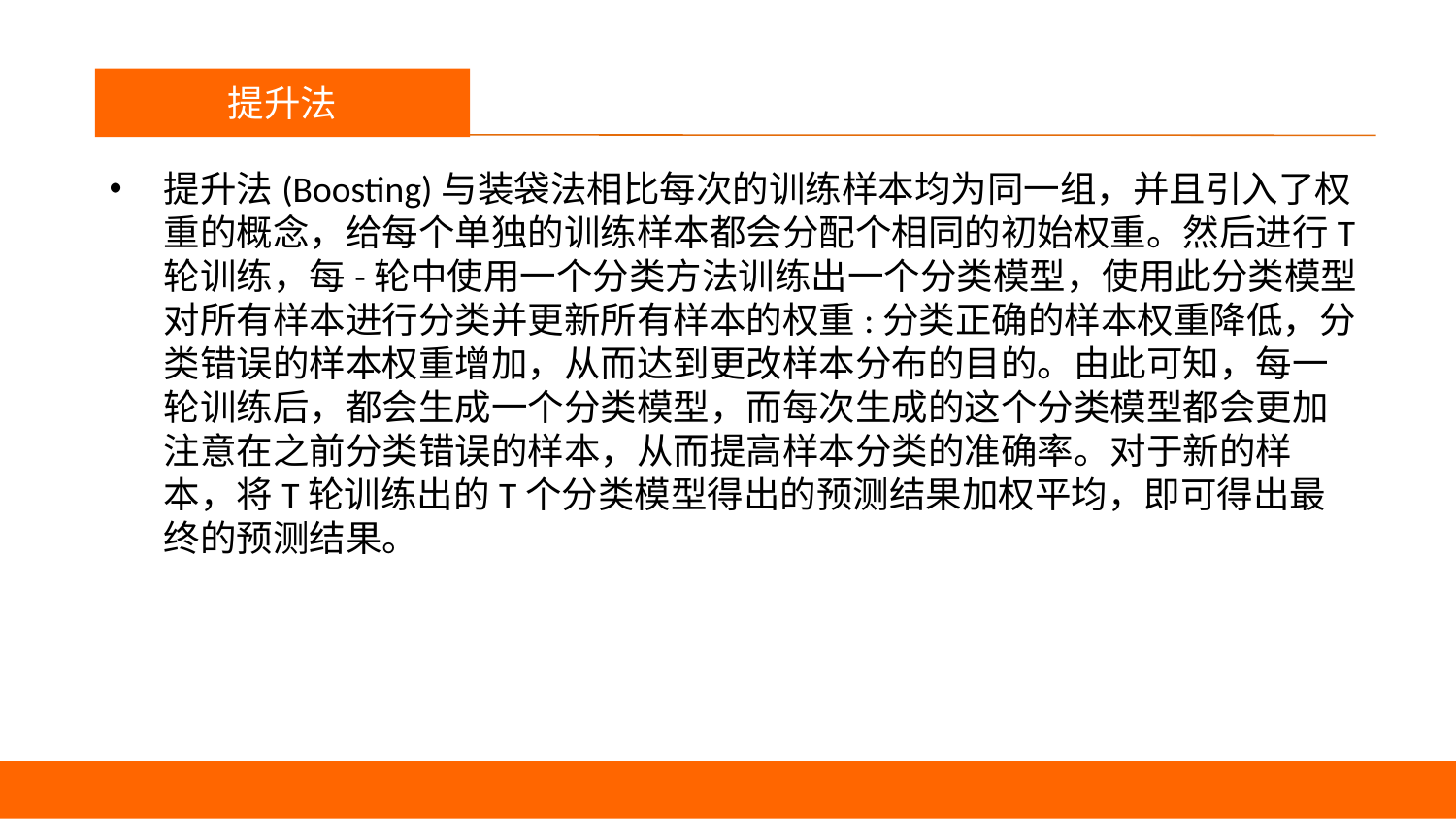

议程
提升法

提升法(Boosting)与装袋法相比每次的训练样本均为同一组，并且引入了权重的概念，给每个单独的训练样本都会分配个相同的初始权重。然后进行T轮训练，每-轮中使用一个分类方法训练出一个分类模型，使用此分类模型对所有样本进行分类并更新所有样本的权重:分类正确的样本权重降低，分类错误的样本权重增加，从而达到更改样本分布的目的。由此可知，每一轮训练后，都会生成一个分类模型，而每次生成的这个分类模型都会更加注意在之前分类错误的样本，从而提高样本分类的准确率。对于新的样本，将T轮训练出的T个分类模型得出的预测结果加权平均，即可得出最终的预测结果。